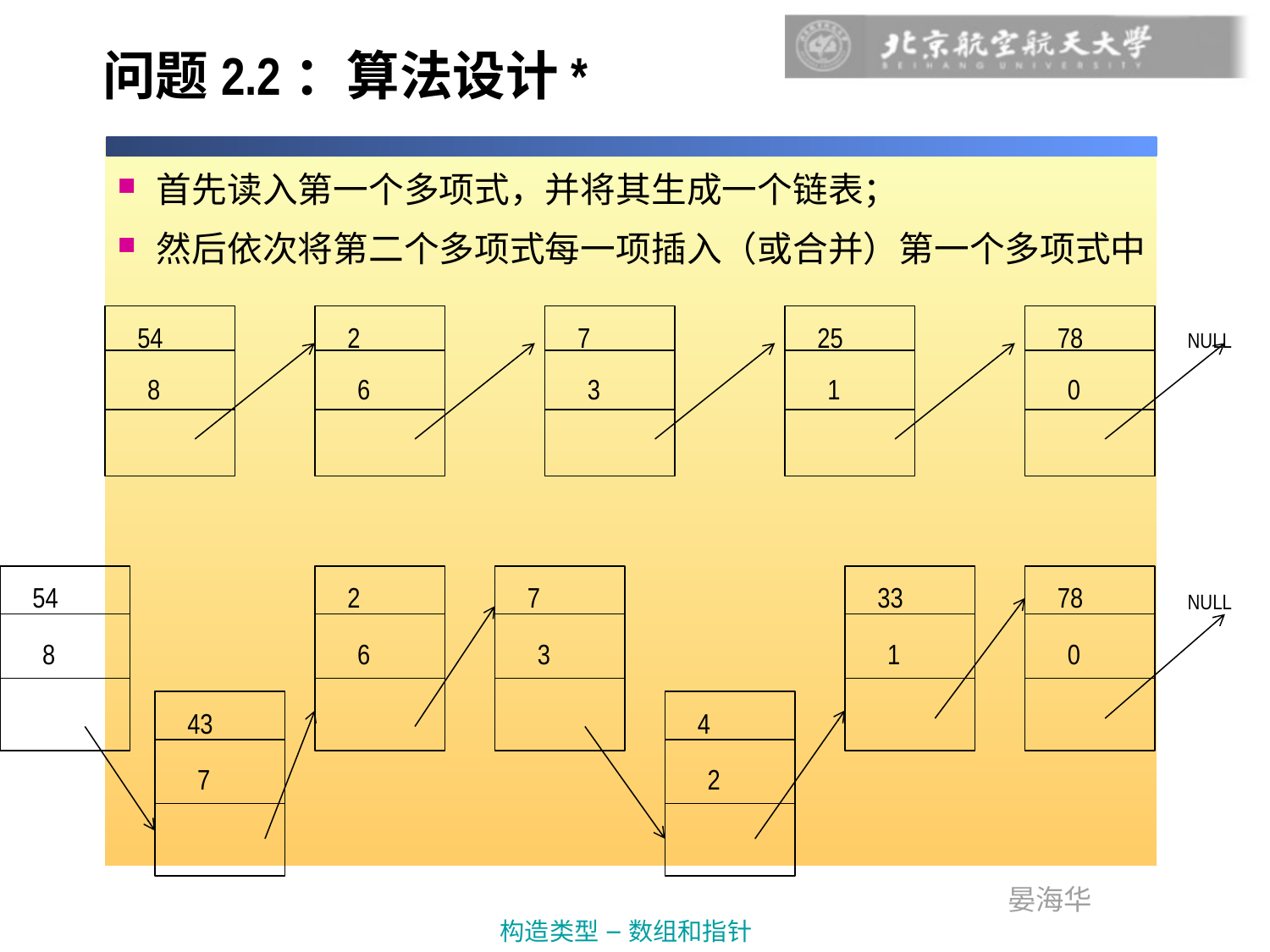

# 问题2.2：算法设计*
首先读入第一个多项式，并将其生成一个链表；
然后依次将第二个多项式每一项插入（或合并）第一个多项式中

54
2
7
25
78
NULL
8
6
3
1
0

54
2
7
33
78
NULL
8
6
3
1
0

43
4
7
2
构造类型 – 数组和指针
85